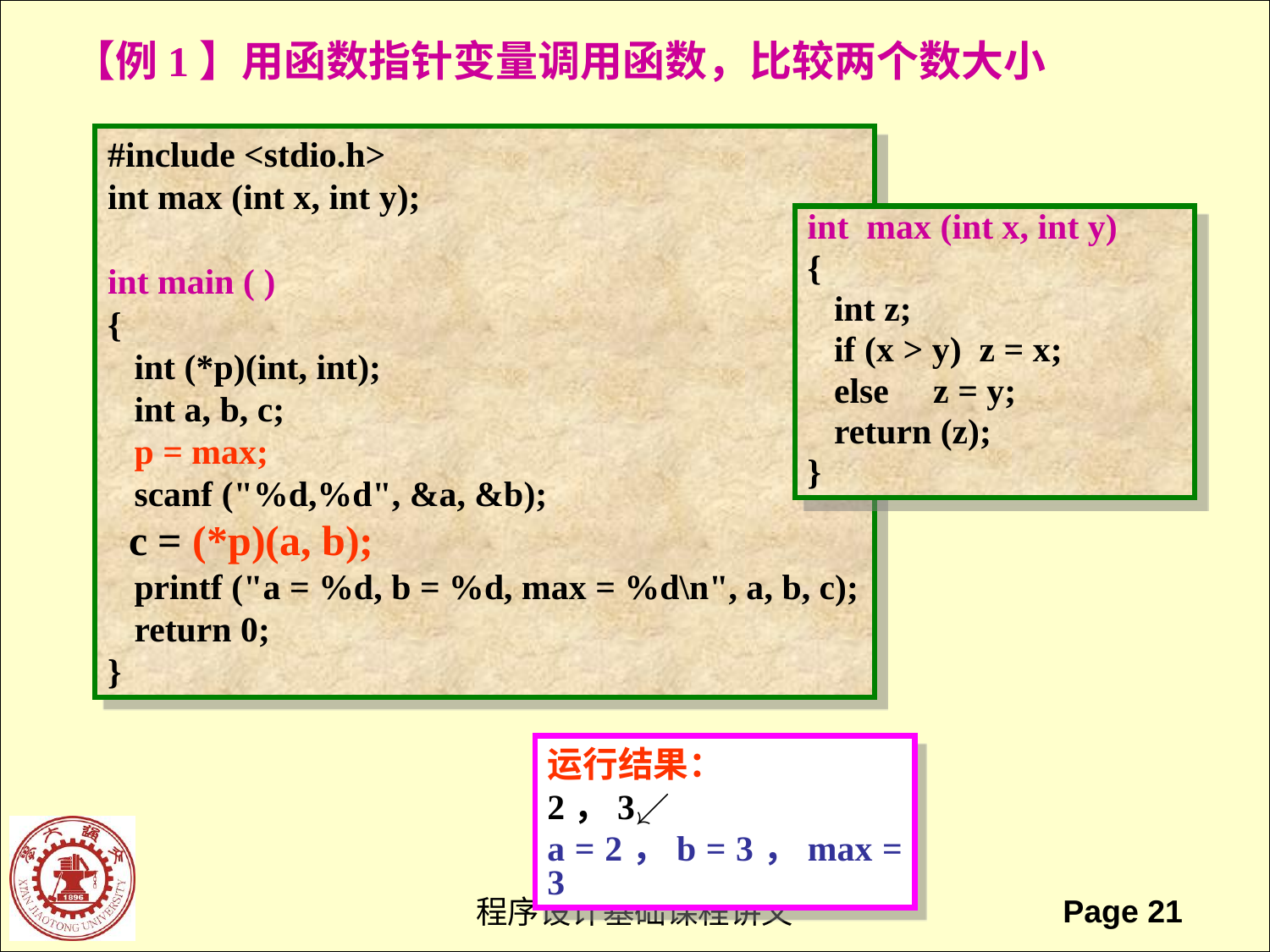

【例1】用函数指针变量调用函数，比较两个数大小
#include <stdio.h>
int max (int x, int y);

int main ( )
{
   int (*p)(int, int);
   int a, b, c;
   p = max;
   scanf ("%d,%d", &a, &b);
  c = (*p)(a, b);
   printf ("a = %d, b = %d, max = %d\n", a, b, c);
   return 0;
}
int  max (int x, int y)
{
   int z;
   if (x > y)  z = x;
   else     z = y;
   return (z);
}
运行结果：
2，3↙
a = 2，b = 3，max = 3